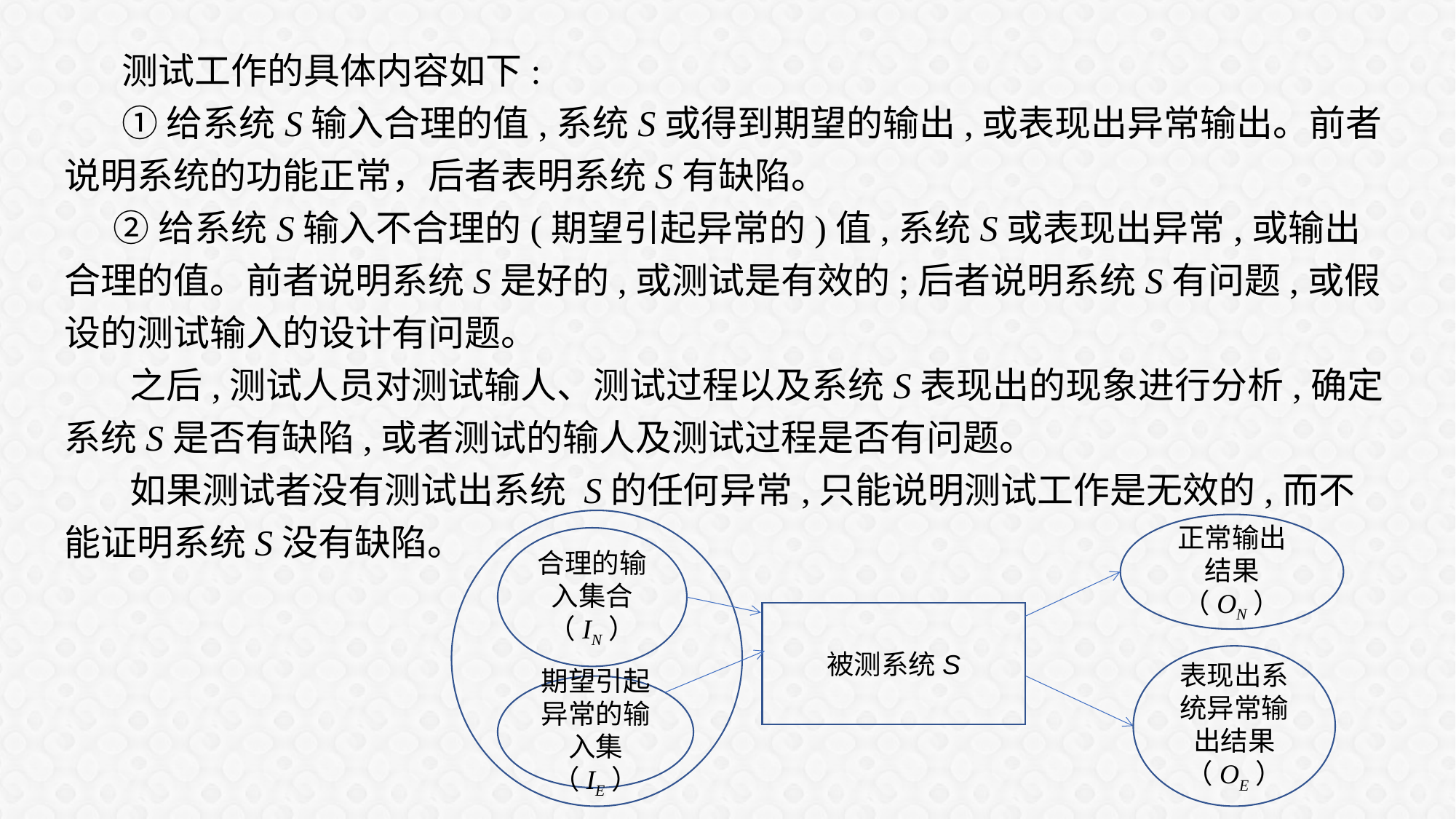

测试工作的具体内容如下:
       ①给系统S输入合理的值,系统S或得到期望的输出,或表现出异常输出。前者说明系统的功能正常，后者表明系统S有缺陷。
      ②给系统S输入不合理的(期望引起异常的)值,系统S或表现出异常,或输出合理的值。前者说明系统S是好的,或测试是有效的;后者说明系统S有问题,或假设的测试输入的设计有问题。
       之后,测试人员对测试输人、测试过程以及系统S表现出的现象进行分析,确定系统S是否有缺陷,或者测试的输人及测试过程是否有问题。
       如果测试者没有测试出系统 S的任何异常,只能说明测试工作是无效的,而不能证明系统S没有缺陷。

正常输出结果（ON）
合理的输入集合（IN）
被测系统S
表现出系统异常输出结果（OE）
期望引起异常的输入集（IE）